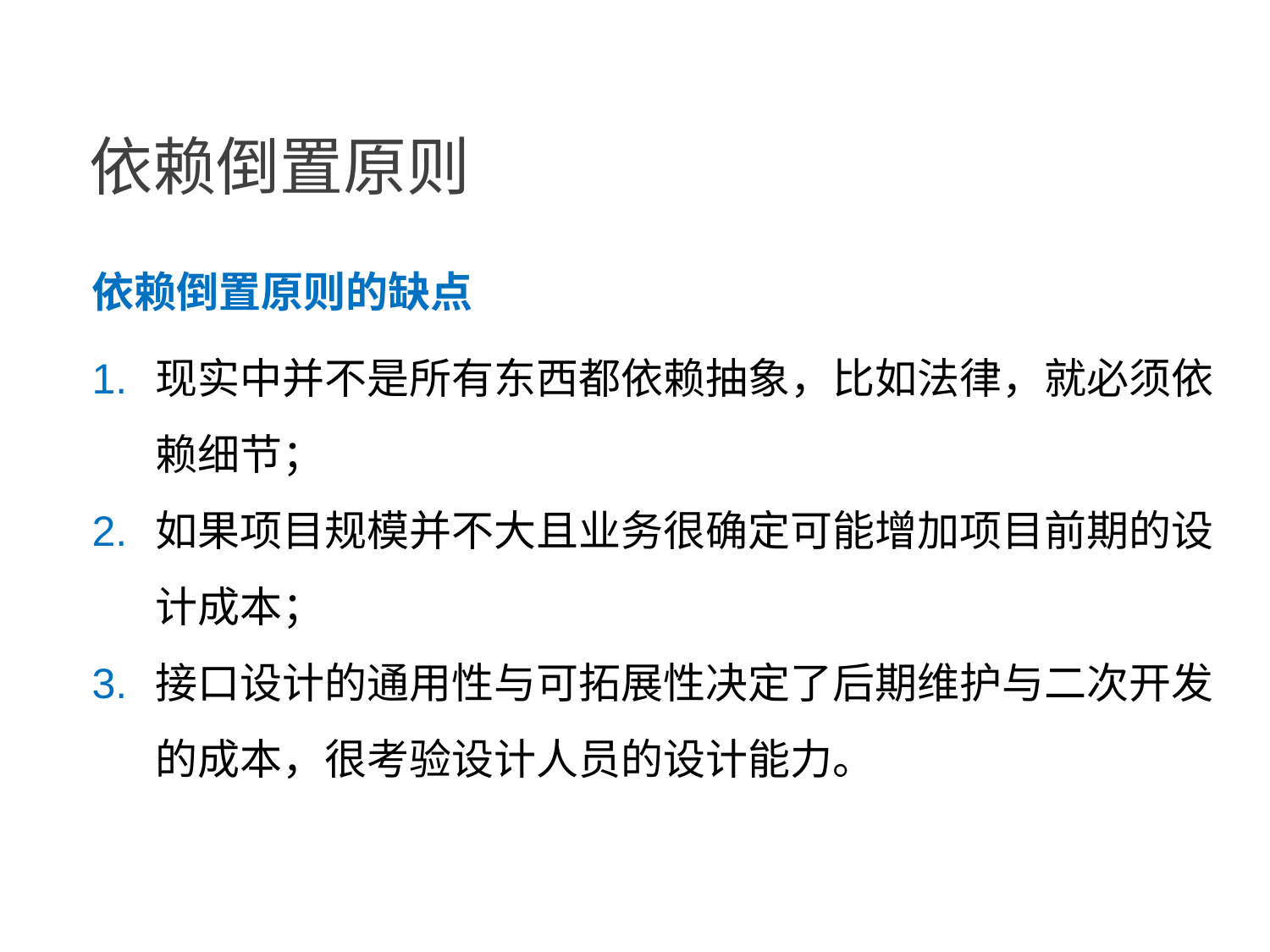

依赖倒置原则
依赖倒置原则的缺点
现实中并不是所有东西都依赖抽象，比如法律，就必须依赖细节；
如果项目规模并不大且业务很确定可能增加项目前期的设计成本；
接口设计的通用性与可拓展性决定了后期维护与二次开发的成本，很考验设计人员的设计能力。